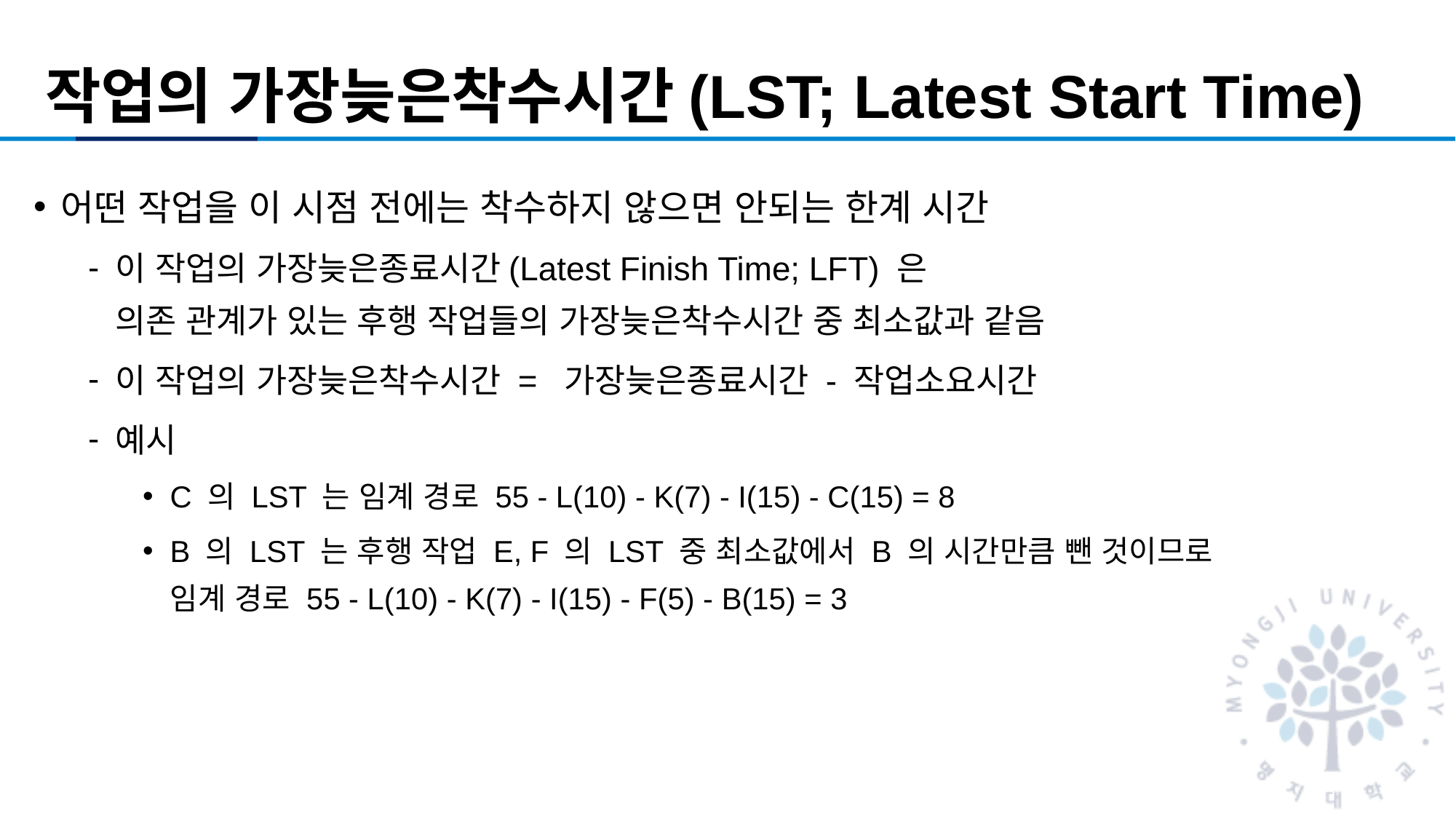

# 작업의 가장늦은착수시간(LST; Latest Start Time)
어떤 작업을 이 시점 전에는 착수하지 않으면 안되는 한계 시간
이 작업의 가장늦은종료시간(Latest Finish Time; LFT) 은
의존 관계가 있는 후행 작업들의 가장늦은착수시간 중 최소값과 같음
이 작업의 가장늦은착수시간 =  가장늦은종료시간 - 작업소요시간
예시
C 의 LST 는 임계 경로 55 - L(10) - K(7) - I(15) - C(15) = 8
B 의 LST 는 후행 작업 E, F 의 LST 중 최소값에서 B 의 시간만큼 뺀 것이므로
임계 경로 55 - L(10) - K(7) - I(15) - F(5) - B(15) = 3